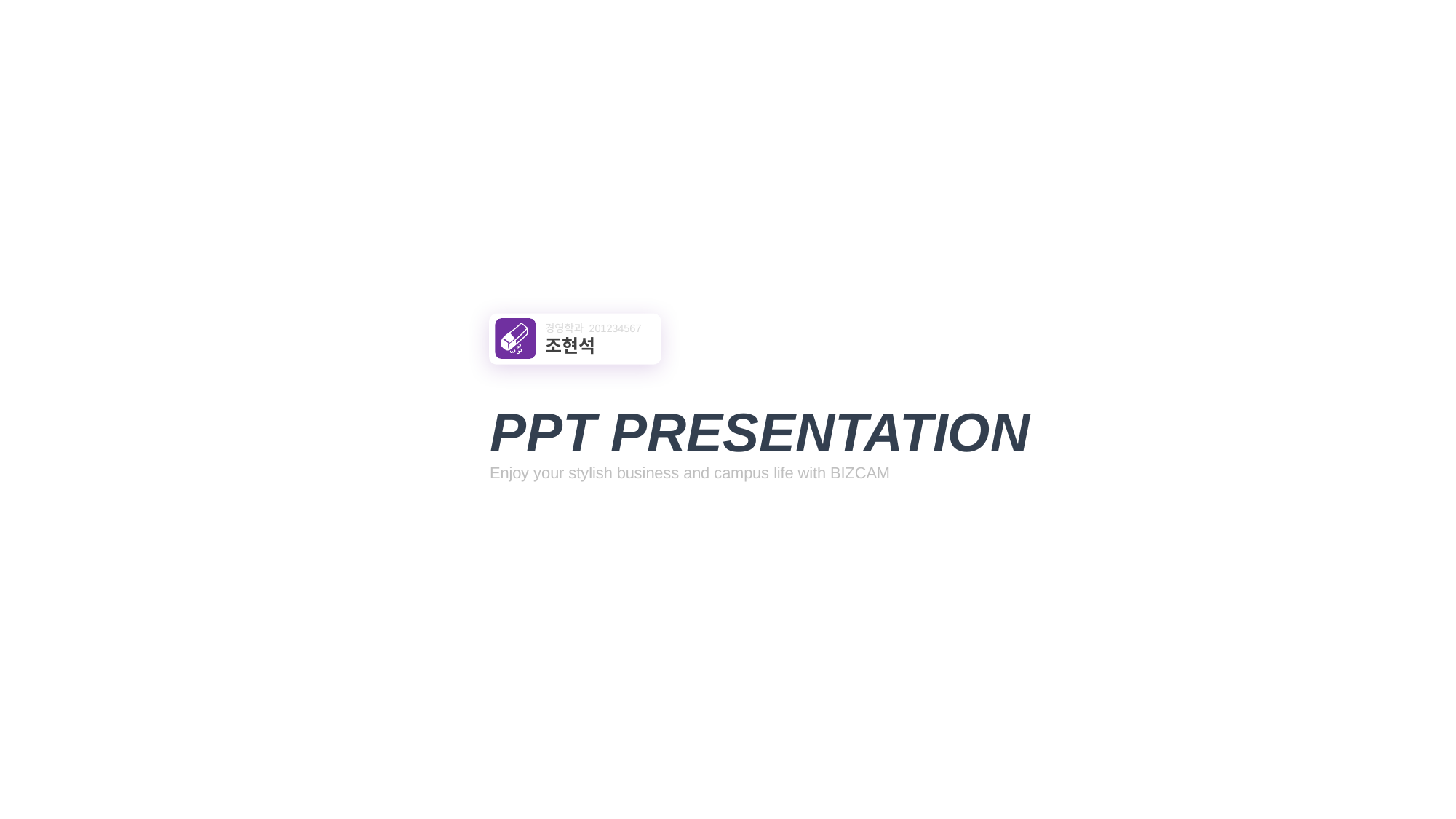

경영학과 201234567
조현석

PPT PRESENTATION
Enjoy your stylish business and campus life with BIZCAM